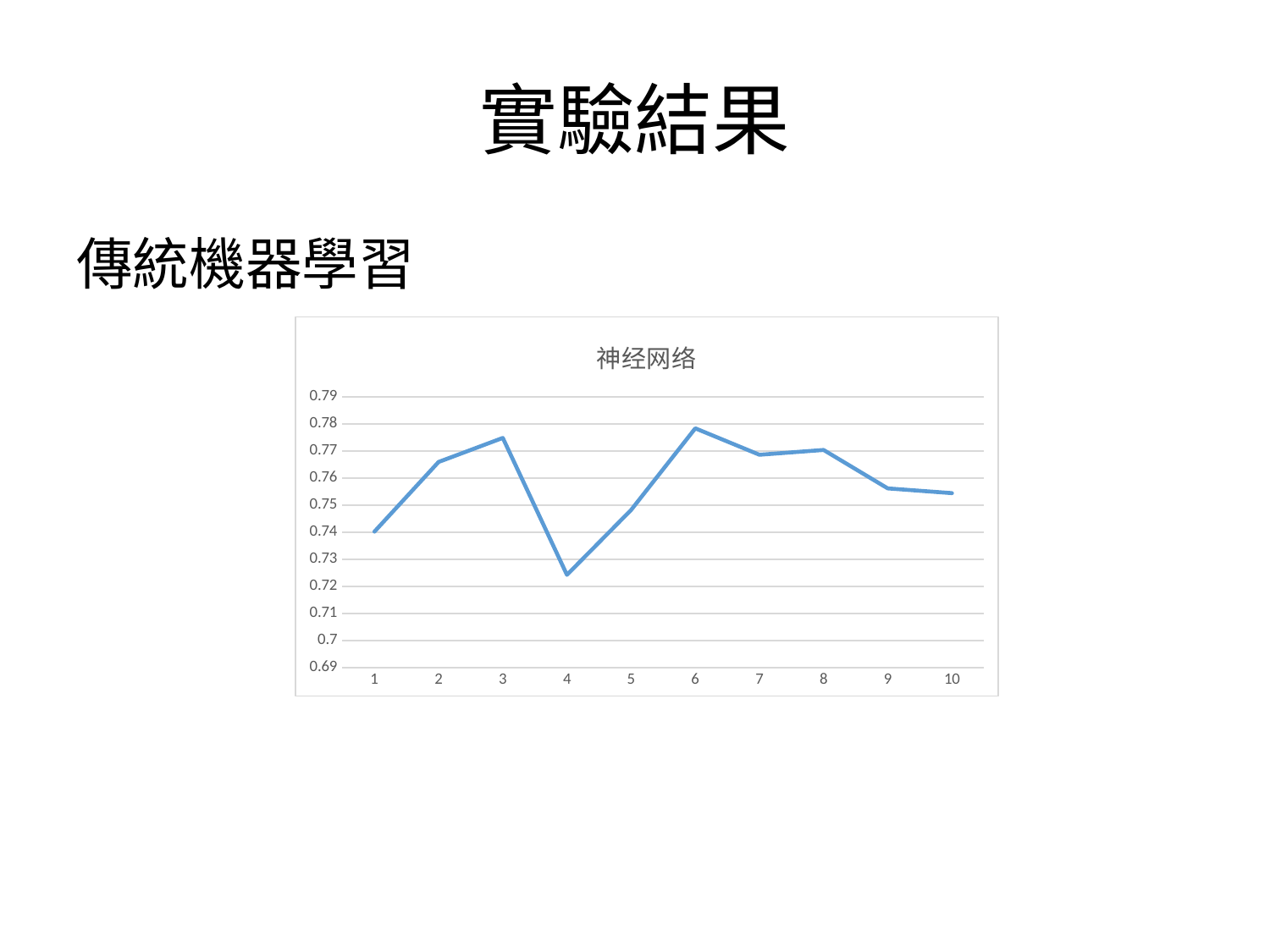

# 實驗結果
傳統機器學習

### Chart: 神经网络

| Category |  |
|---|---|